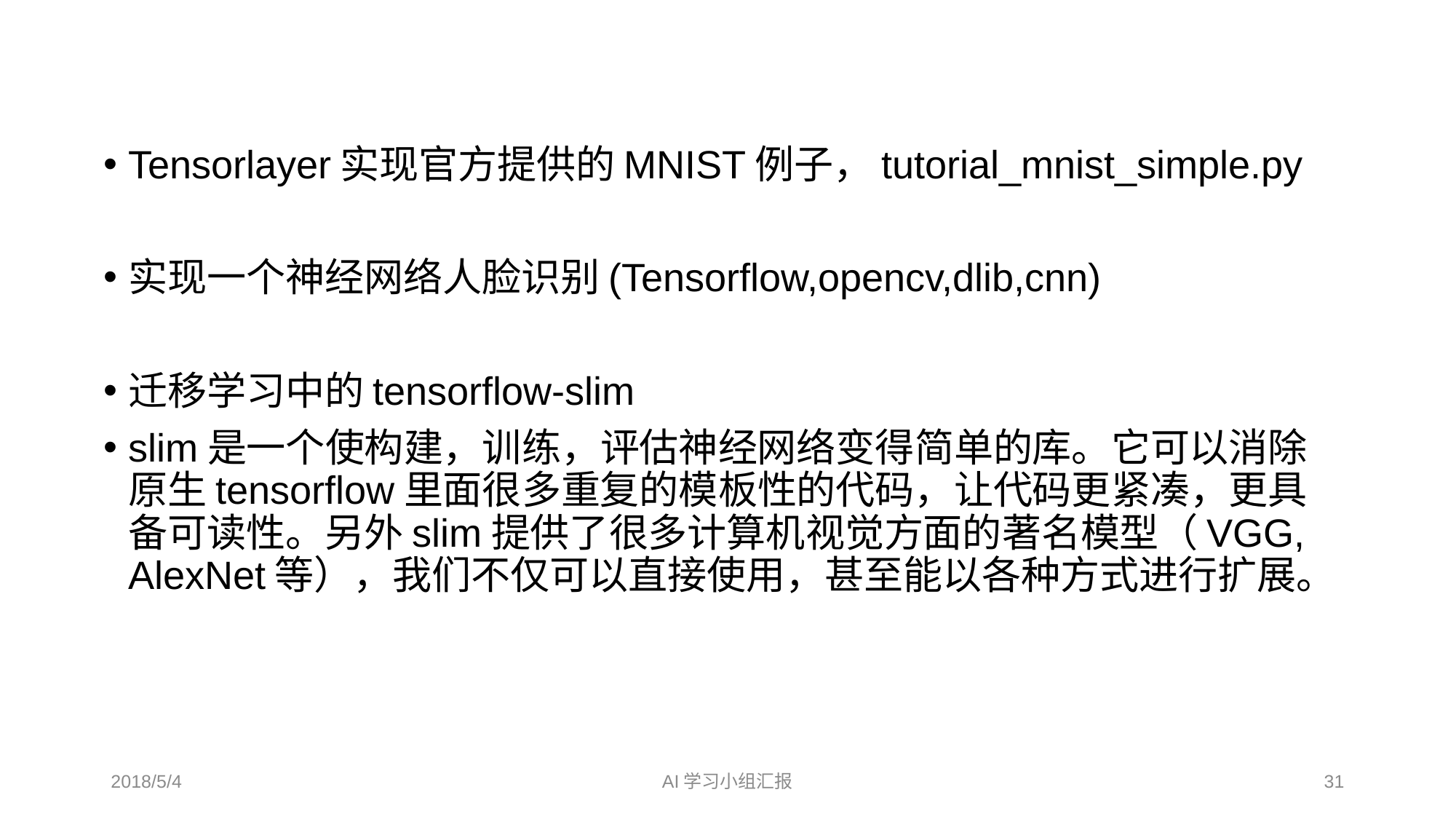

Tensorlayer实现官方提供的MNIST例子，tutorial_mnist_simple.py

实现一个神经网络人脸识别(Tensorflow,opencv,dlib,cnn)

迁移学习中的tensorflow-slim
slim是一个使构建，训练，评估神经网络变得简单的库。它可以消除原生tensorflow里面很多重复的模板性的代码，让代码更紧凑，更具备可读性。另外slim提供了很多计算机视觉方面的著名模型（VGG, AlexNet等），我们不仅可以直接使用，甚至能以各种方式进行扩展。

2018/5/4
AI学习小组汇报
31